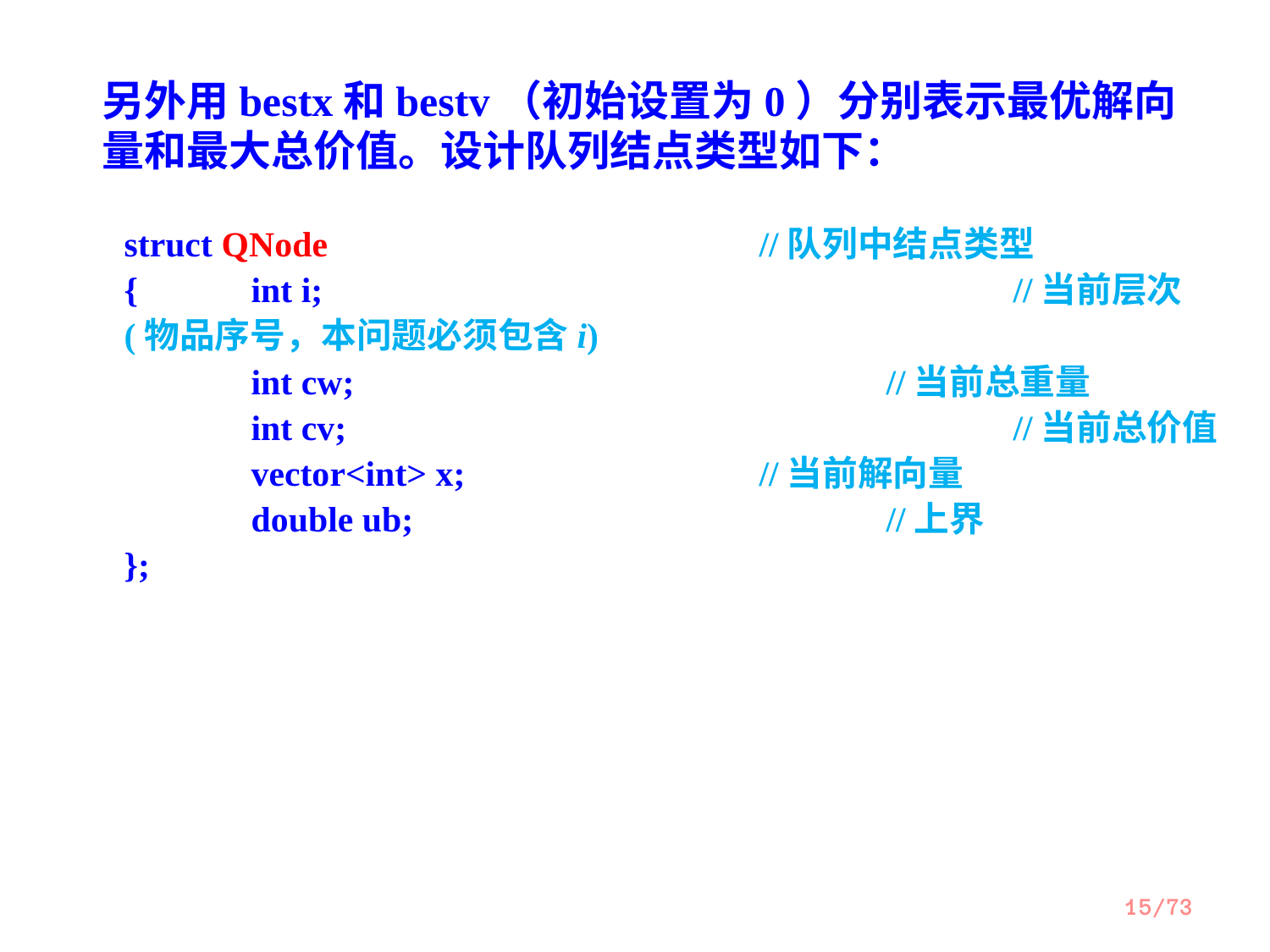

另外用bestx和bestv（初始设置为0）分别表示最优解向量和最大总价值。设计队列结点类型如下：
struct QNode				//队列中结点类型
{	int i;						//当前层次(物品序号，本问题必须包含i)
	int cw;					//当前总重量
	int cv;						//当前总价值
	vector<int> x;			//当前解向量
	double ub;				//上界
};
15/73